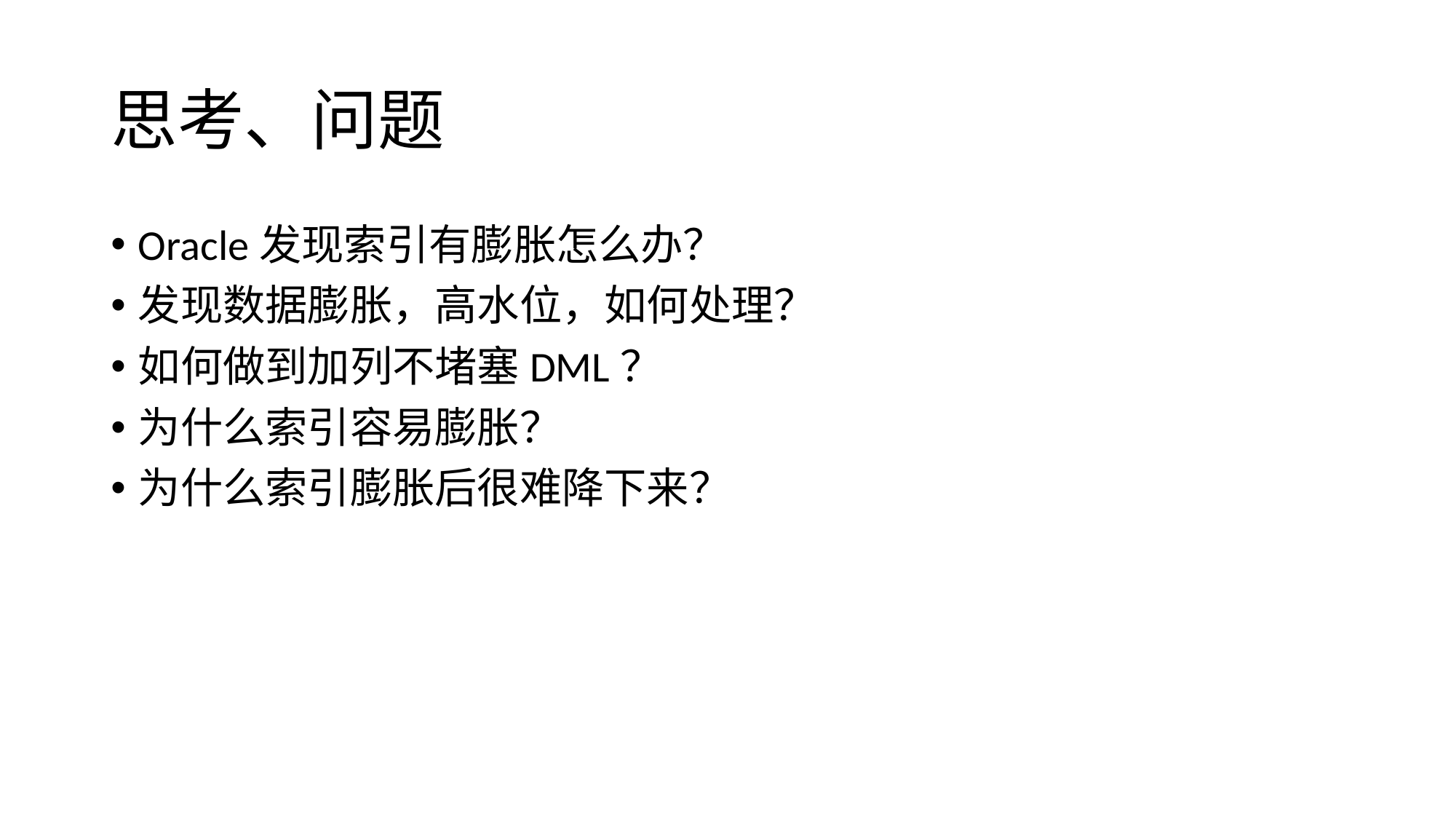

# 思考、问题
Oracle发现索引有膨胀怎么办？
发现数据膨胀，高水位，如何处理？
如何做到加列不堵塞DML？
为什么索引容易膨胀？
为什么索引膨胀后很难降下来？